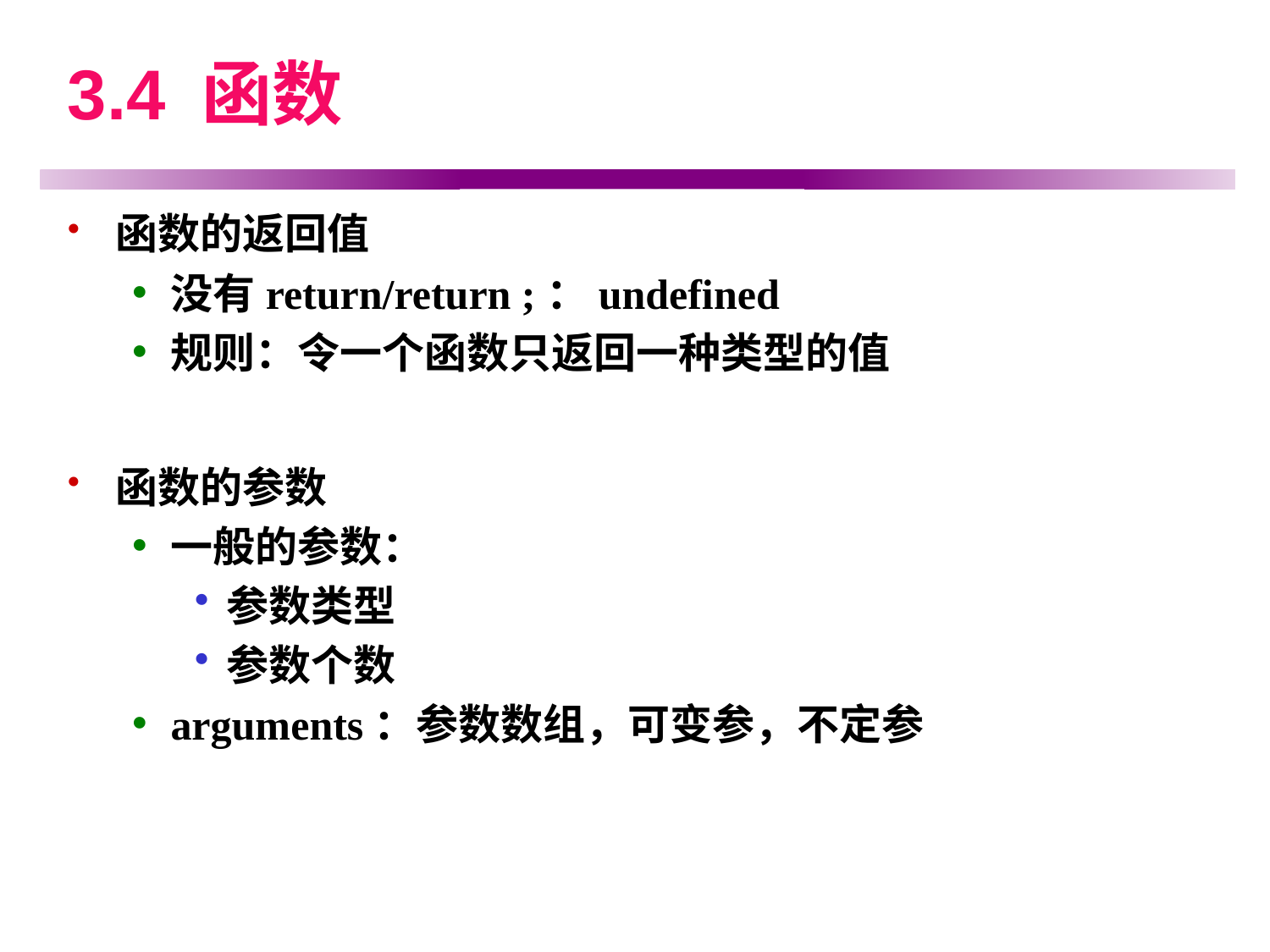

# 3.4 函数
函数的返回值
没有return/return ;：undefined
规则：令一个函数只返回一种类型的值

函数的参数
一般的参数：
参数类型
参数个数
arguments：参数数组，可变参，不定参